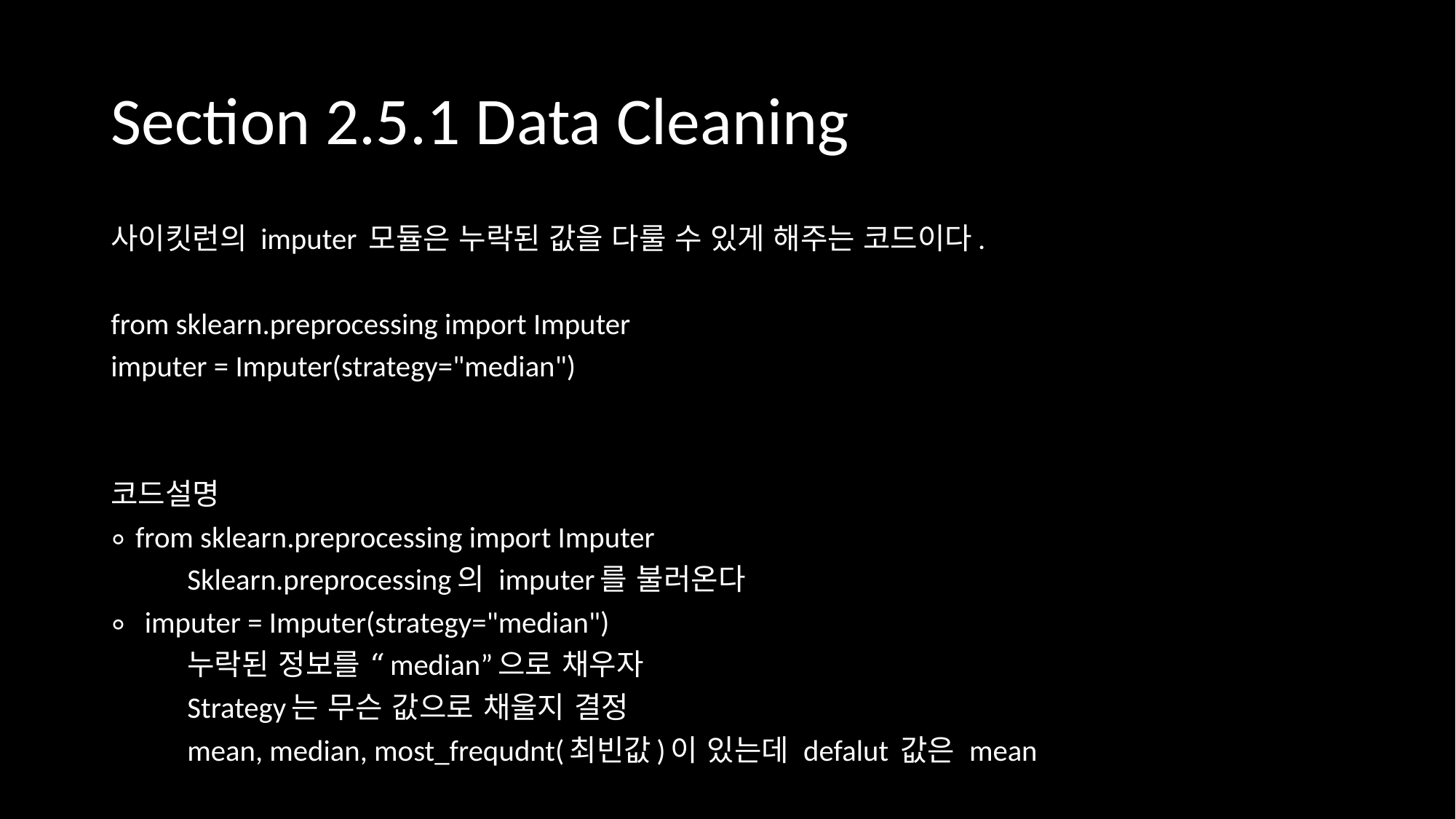

# Section 2.5.1 Data Cleaning
사이킷런의 imputer 모듈은 누락된 값을 다룰 수 있게 해주는 코드이다.

from sklearn.preprocessing import Imputer
imputer = Imputer(strategy="median")

코드설명
∘ from sklearn.preprocessing import Imputer
	Sklearn.preprocessing의 imputer를 불러온다
∘  imputer = Imputer(strategy="median")
	누락된 정보를 “median”으로 채우자
	Strategy는 무슨 값으로 채울지 결정
	mean, median, most_frequdnt(최빈값)이 있는데 defalut 값은 mean